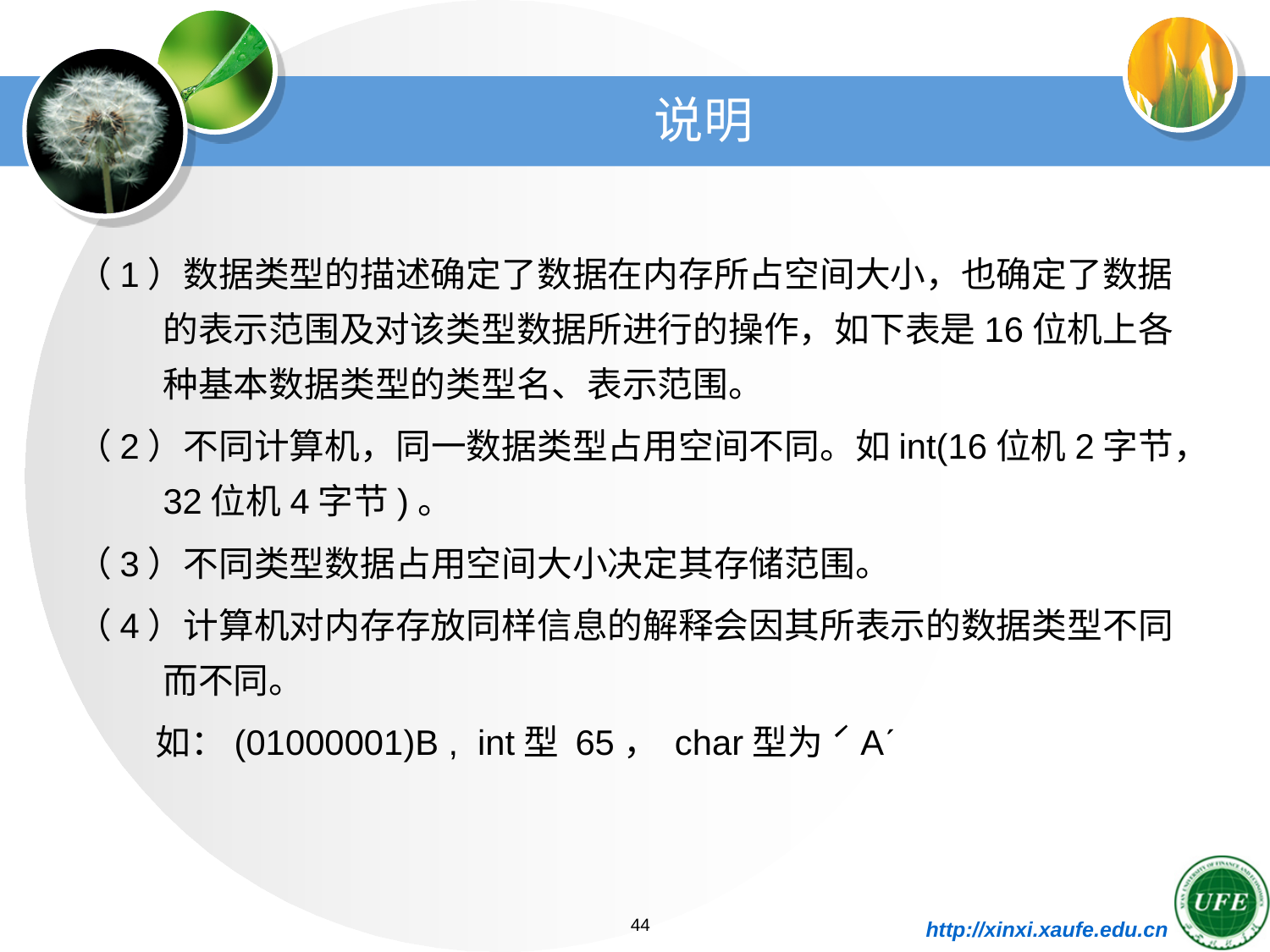

# 说明
（1）数据类型的描述确定了数据在内存所占空间大小，也确定了数据的表示范围及对该类型数据所进行的操作，如下表是16位机上各种基本数据类型的类型名、表示范围。
（2）不同计算机，同一数据类型占用空间不同。如int(16位机2字节，32位机4字节)。
（3）不同类型数据占用空间大小决定其存储范围。
（4）计算机对内存存放同样信息的解释会因其所表示的数据类型不同而不同。
         如：(01000001)B ,  int型 65， char型为 ˊAˊ
44
http://xinxi.xaufe.edu.cn